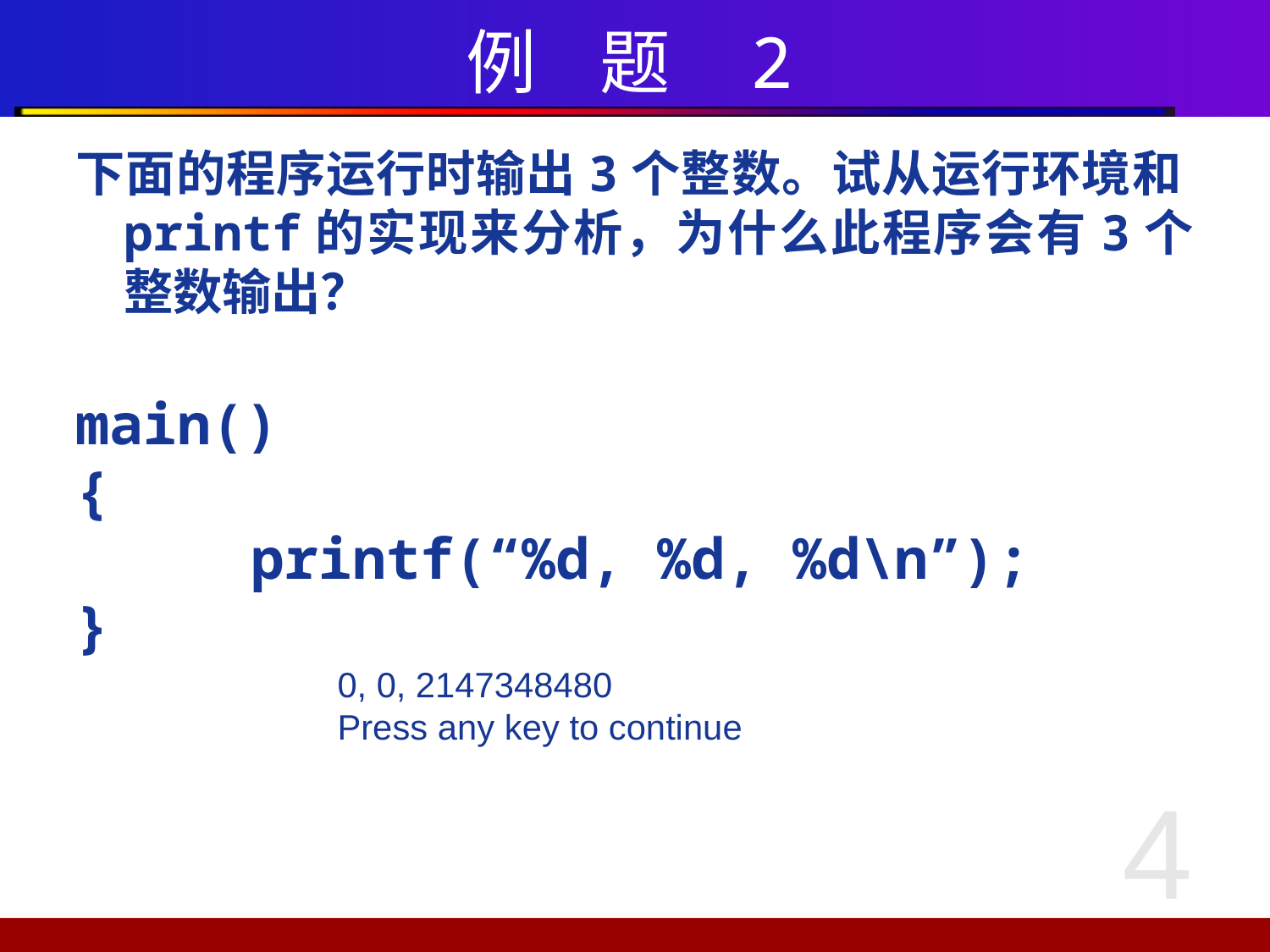

# 例    题    2
下面的程序运行时输出3个整数。试从运行环境和printf的实现来分析，为什么此程序会有3个整数输出？

main()
{
		printf(“%d, %d, %d\n”);
}

0, 0, 2147348480
Press any key to continue
4